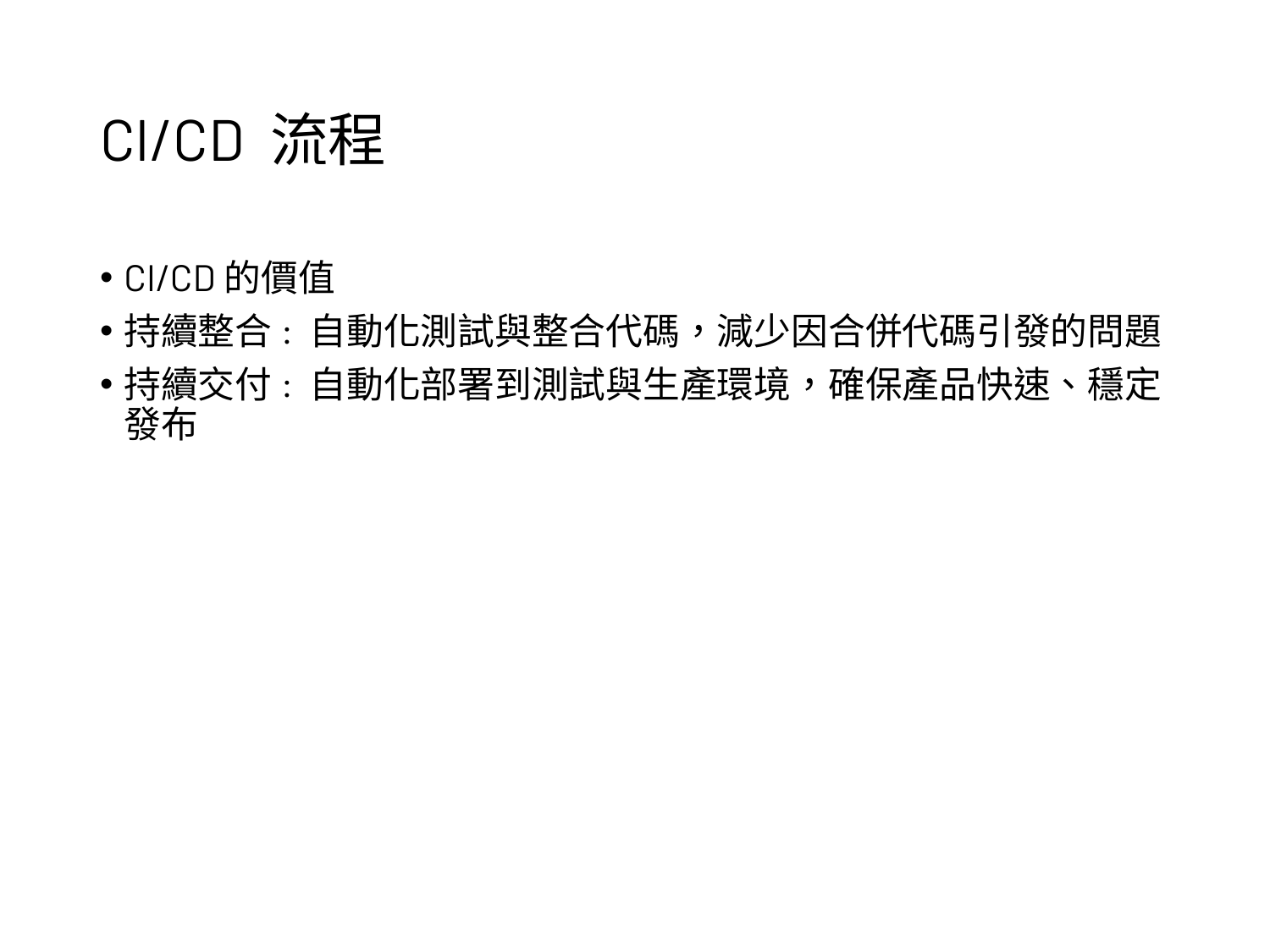

# CI/CD 流程
CI/CD的價值
持續整合: 自動化測試與整合代碼，減少因合併代碼引發的問題
持續交付: 自動化部署到測試與生產環境，確保產品快速、穩定發布